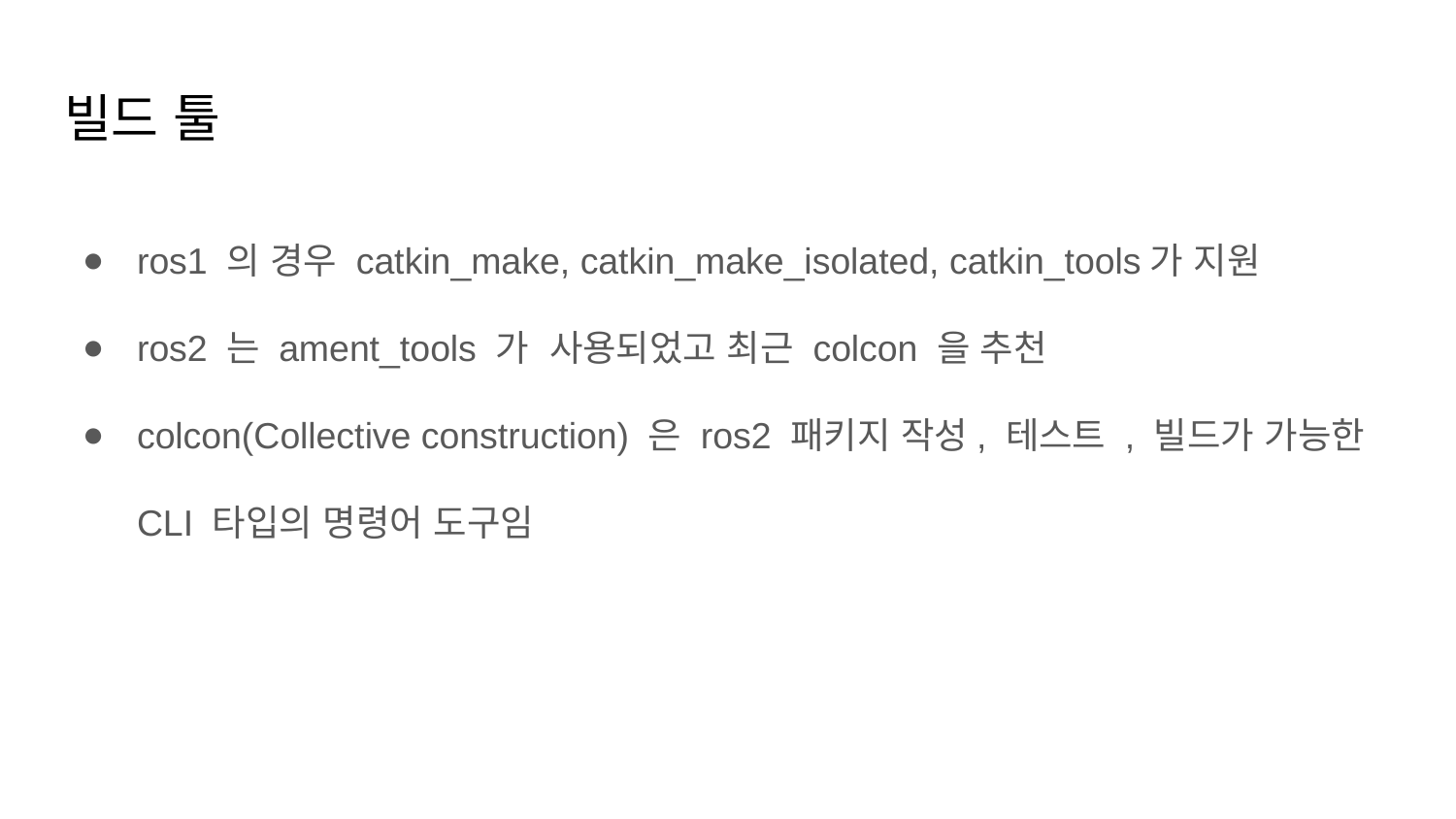

# 빌드 툴
ros1 의 경우 catkin_make, catkin_make_isolated, catkin_tools가 지원
ros2 는 ament_tools 가  사용되었고 최근 colcon 을 추천
colcon(Collective construction) 은 ros2 패키지 작성, 테스트 , 빌드가 가능한 CLI 타입의 명령어 도구임